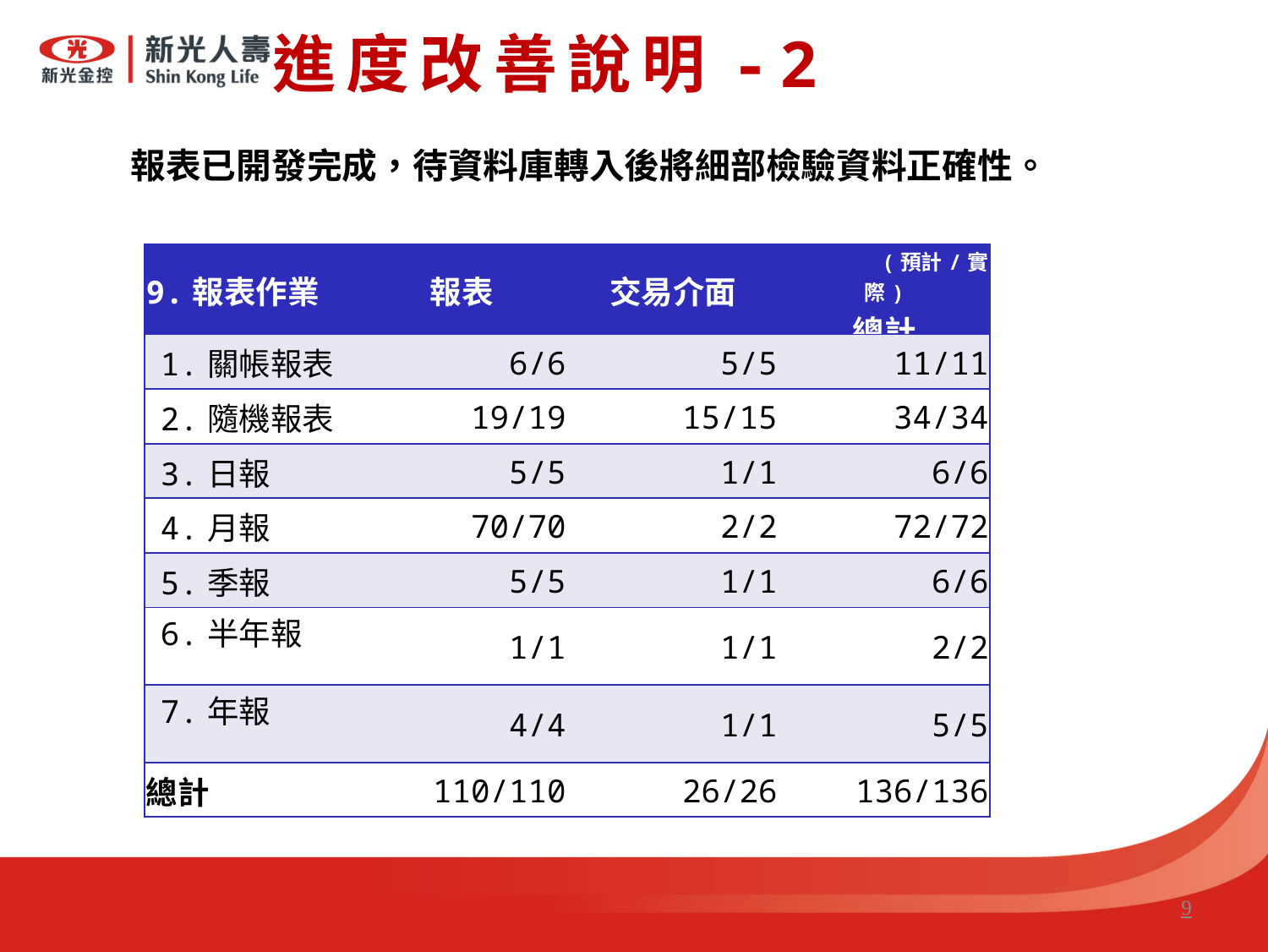

進度改善說明-2

報表已開發完成，待資料庫轉入後將細部檢驗資料正確性。

| 9.報表作業 | 報表 | 交易介面 | (預計/實際) 總計 |
| --- | --- | --- | --- |
| 1.關帳報表 | 6/6 | 5/5 | 11/11 |
| 2.隨機報表 | 19/19 | 15/15 | 34/34 |
| 3.日報 | 5/5 | 1/1 | 6/6 |
| 4.月報 | 70/70 | 2/2 | 72/72 |
| 5.季報 | 5/5 | 1/1 | 6/6 |
| 6.半年報 | 1/1 | 1/1 | 2/2 |
| 7.年報 | 4/4 | 1/1 | 5/5 |
| 總計 | 110/110 | 26/26 | 136/136 |
9